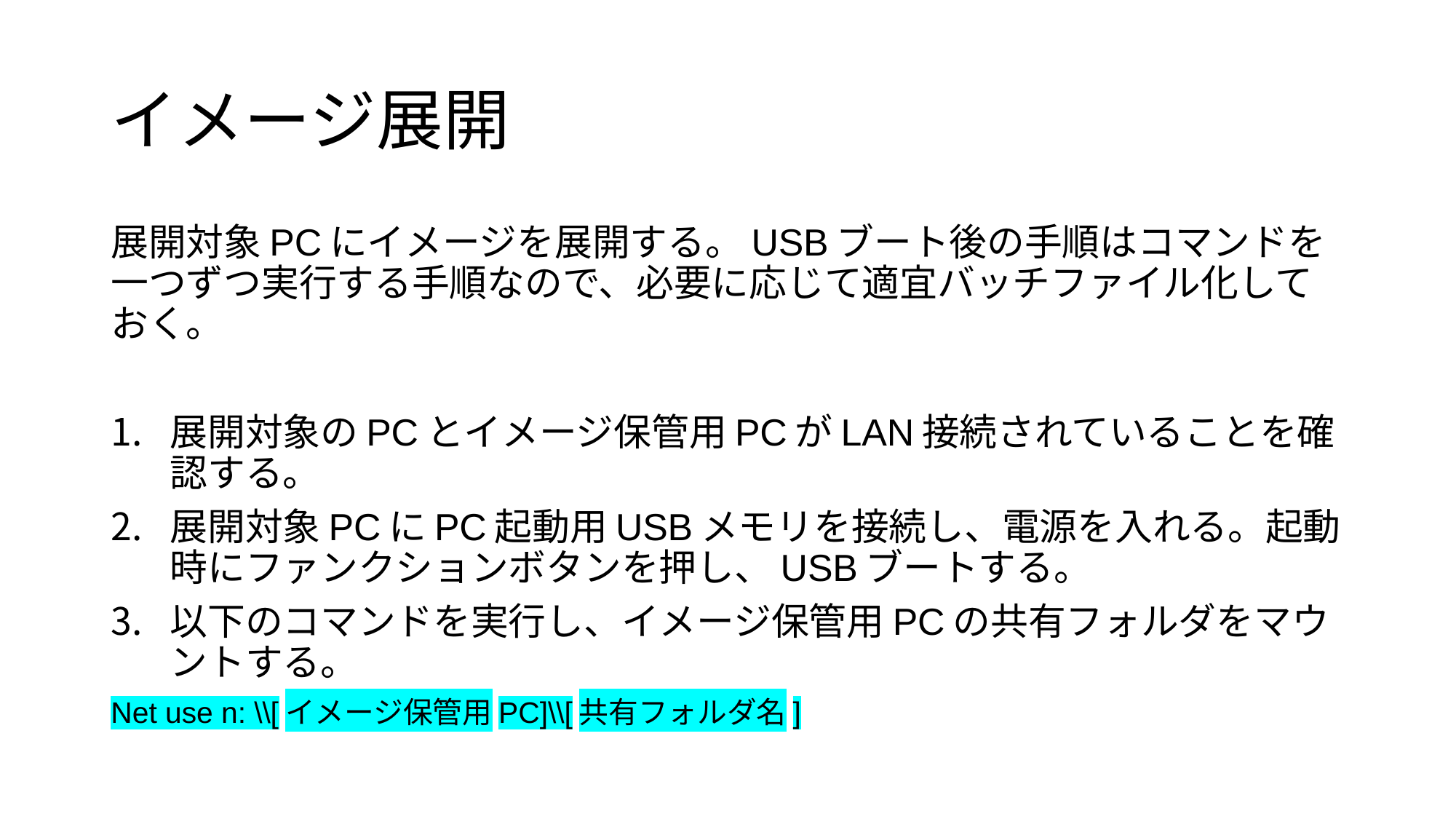

# イメージ展開
展開対象PCにイメージを展開する。USBブート後の手順はコマンドを一つずつ実行する手順なので、必要に応じて適宜バッチファイル化しておく。

展開対象のPCとイメージ保管用PCがLAN接続されていることを確認する。
展開対象PCにPC起動用USBメモリを接続し、電源を入れる。起動時にファンクションボタンを押し、USBブートする。
以下のコマンドを実行し、イメージ保管用PCの共有フォルダをマウントする。
Net use n: \\[イメージ保管用PC]\\[共有フォルダ名]